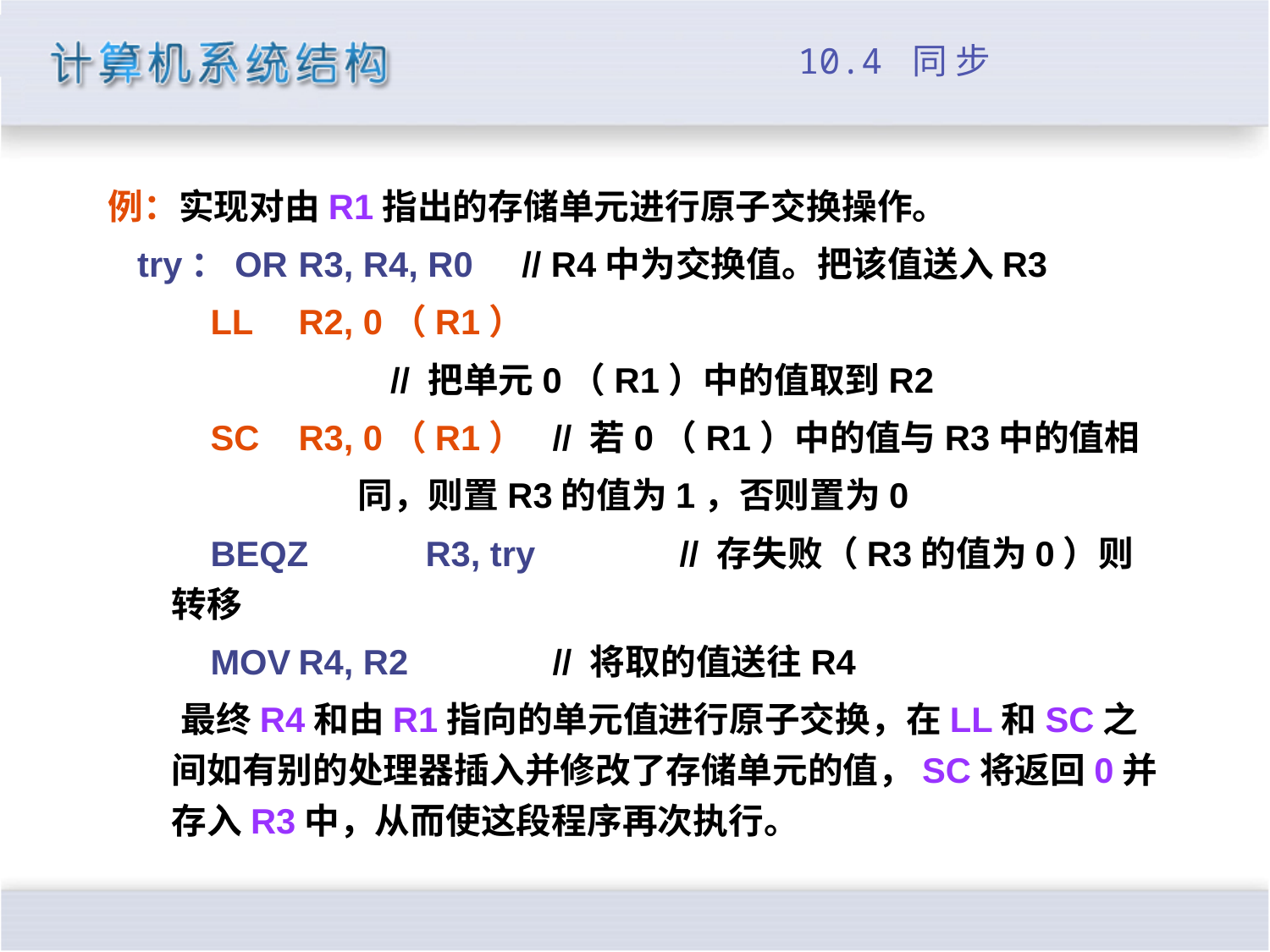

# 10.4 同 步
例：实现对由R1指出的存储单元进行原子交换操作。
   try：OR	R3, R4, R0     // R4中为交换值。把该值送入R3
	    LL	R2, 0（R1）
                             // 把单元0（R1）中的值取到R2
	    SC	R3, 0（R1）	// 若0（R1）中的值与R3中的值相
                              同，则置R3的值为1，否则置为0
	    BEQZ	R3, try		// 存失败（R3的值为0）则转移
	    MOV	R4, R2		// 将取的值送往R4
        最终R4和由R1指向的单元值进行原子交换，在LL和SC之间如有别的处理器插入并修改了存储单元的值，SC将返回0并存入R3中，从而使这段程序再次执行。